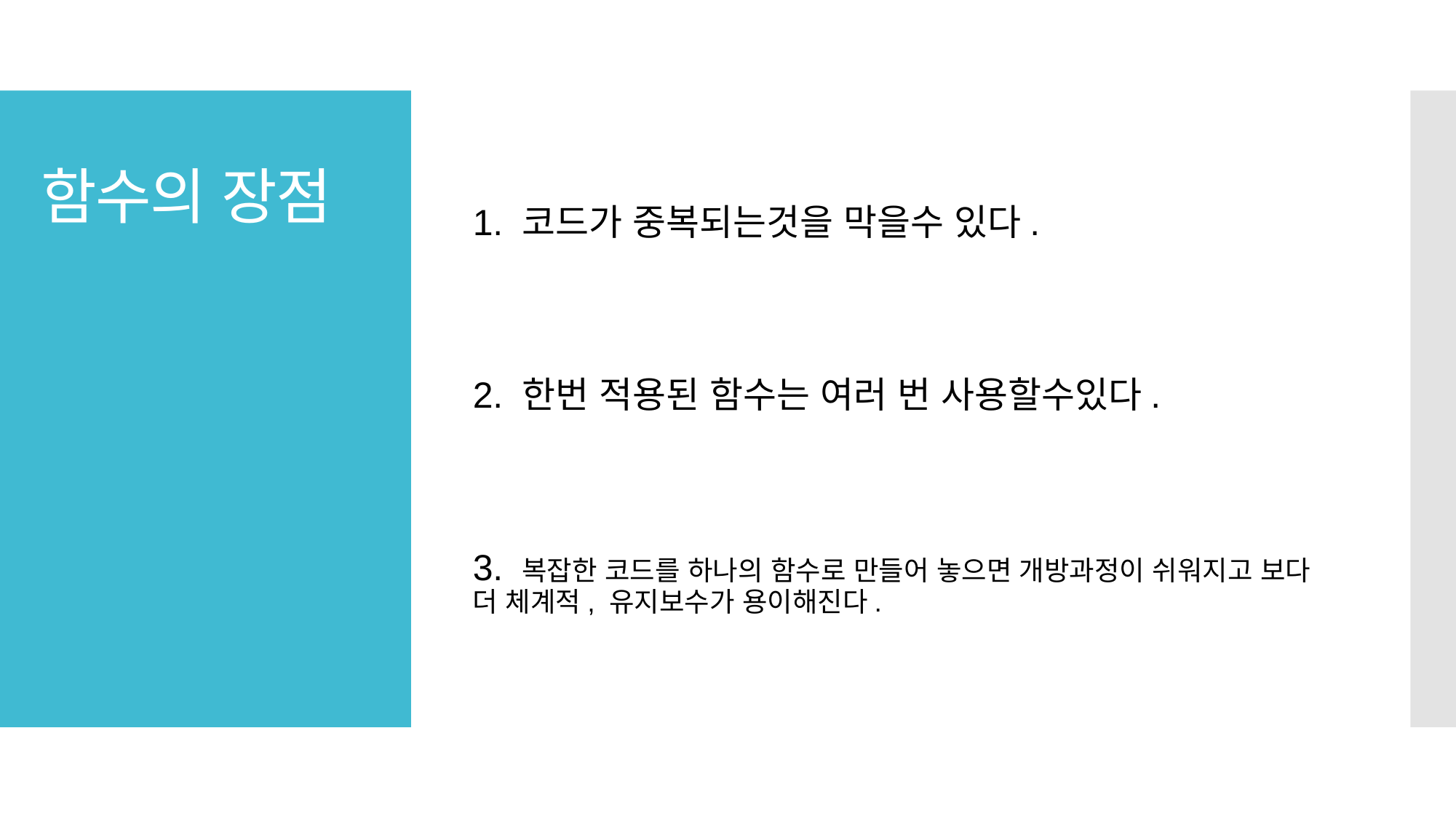

1. 코드가 중복되는것을 막을수 있다.

2. 한번 적용된 함수는 여러 번 사용할수있다.

3. 복잡한 코드를 하나의 함수로 만들어 놓으면 개방과정이 쉬워지고 보다 더 체계적, 유지보수가 용이해진다.

# 함수의 장점